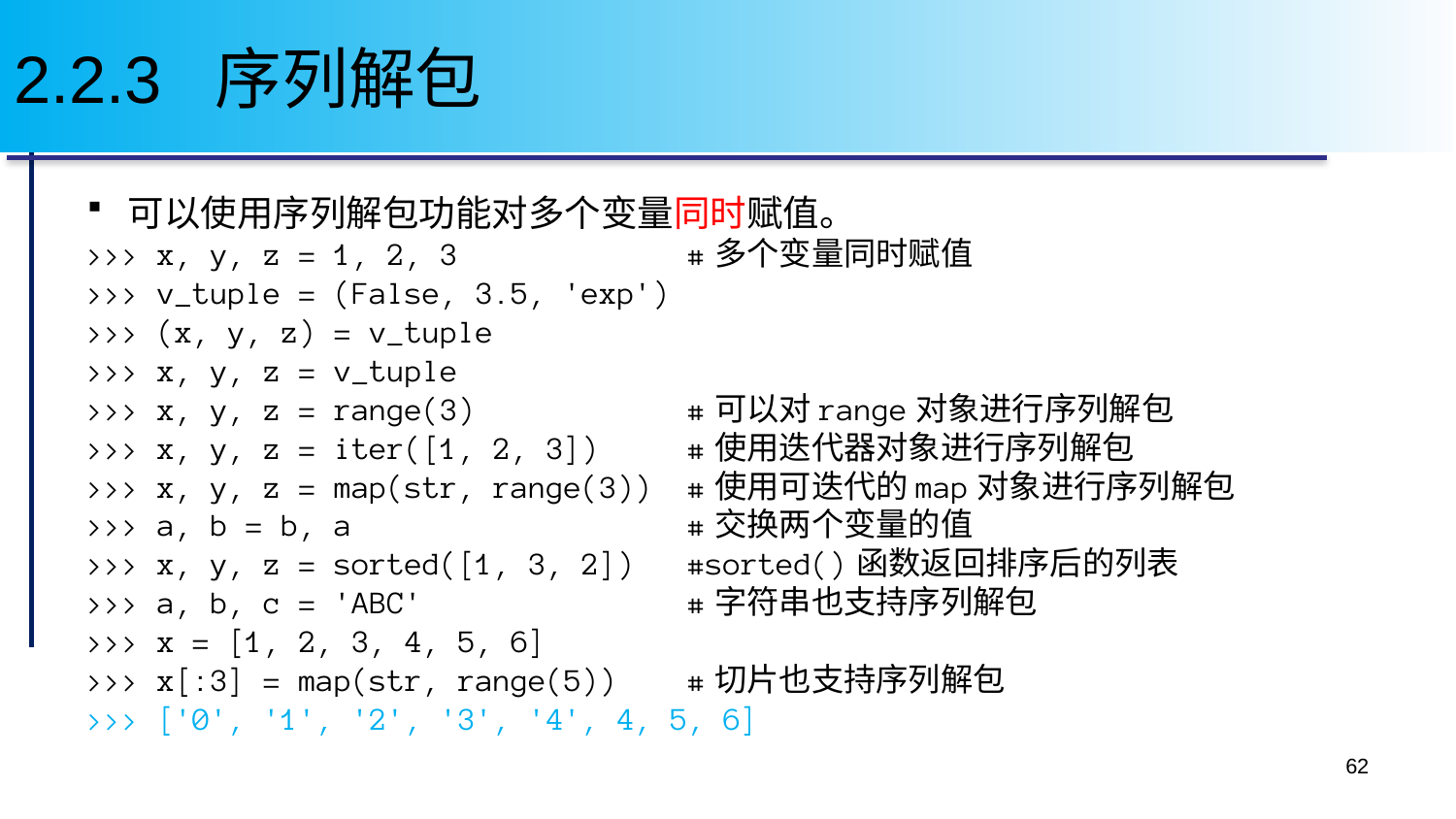

# 2.2.3  序列解包
可以使用序列解包功能对多个变量同时赋值。
>>> x, y, z = 1, 2, 3             #多个变量同时赋值
>>> v_tuple = (False, 3.5, 'exp')
>>> (x, y, z) = v_tuple
>>> x, y, z = v_tuple
>>> x, y, z = range(3)            #可以对range对象进行序列解包
>>> x, y, z = iter([1, 2, 3])     #使用迭代器对象进行序列解包
>>> x, y, z = map(str, range(3))  #使用可迭代的map对象进行序列解包
>>> a, b = b, a                   #交换两个变量的值
>>> x, y, z = sorted([1, 3, 2])   #sorted()函数返回排序后的列表
>>> a, b, c = 'ABC'               #字符串也支持序列解包
>>> x = [1, 2, 3, 4, 5, 6]
>>> x[:3] = map(str, range(5))    #切片也支持序列解包
>>> ['0', '1', '2', '3', '4', 4, 5, 6]
62